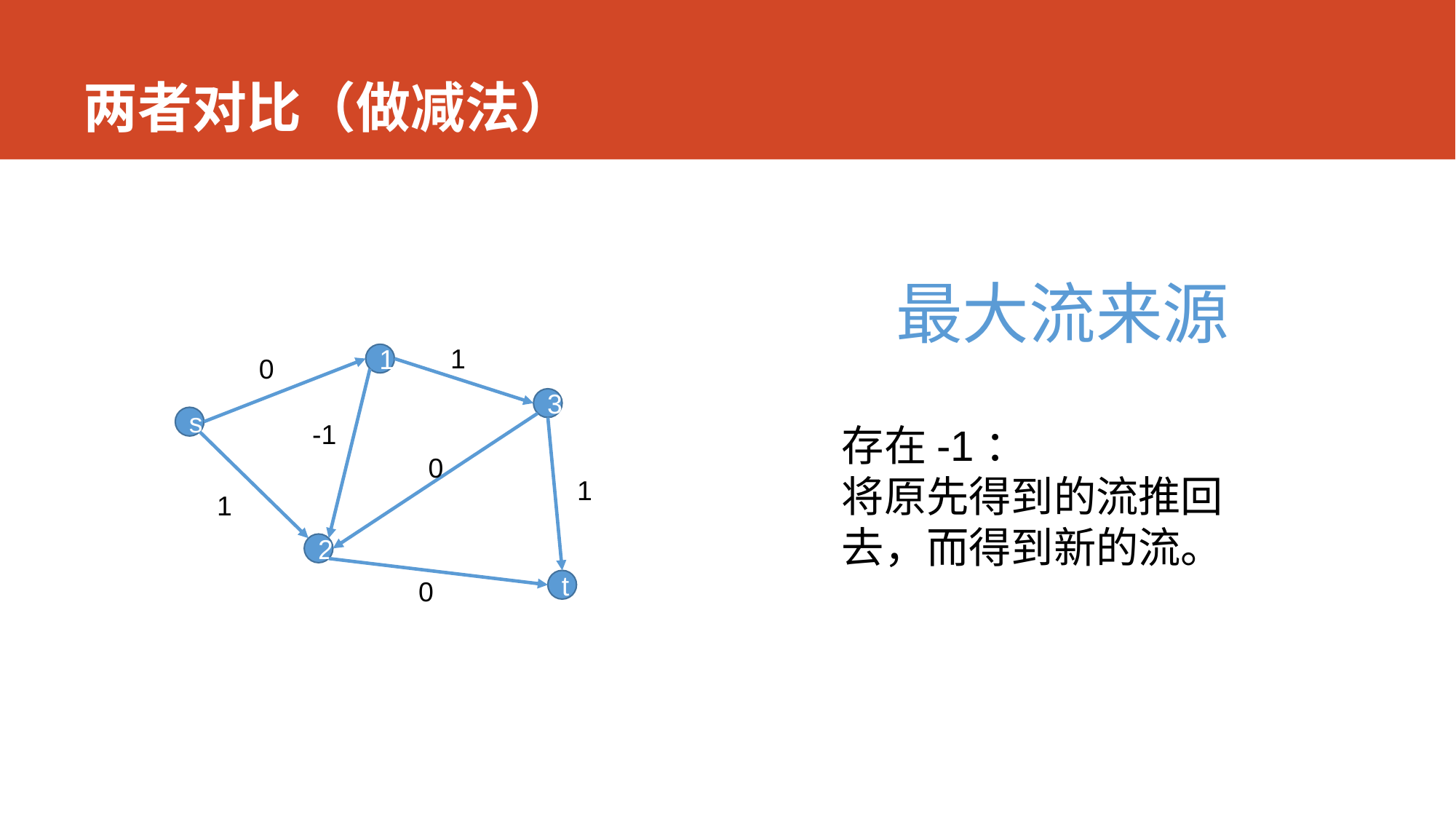

# 两者对比（做减法）
最大流来源
1
1
0
3
s
-1
存在-1：
将原先得到的流推回去，而得到新的流。
0
1
1
2
0
t